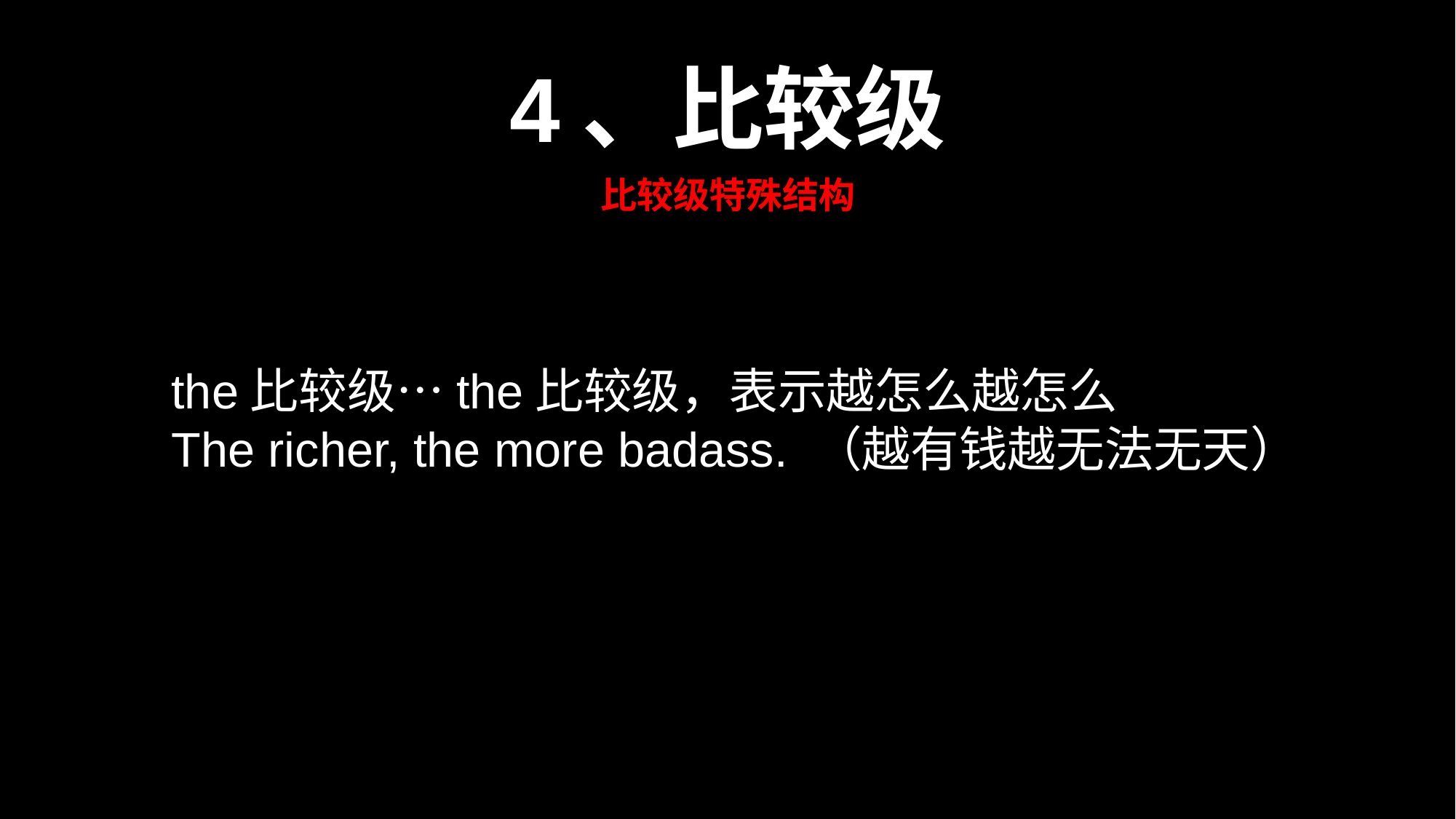

4、比较级
比较级特殊结构
the比较级…the比较级，表示越怎么越怎么
The richer, the more badass. （越有钱越无法无天）